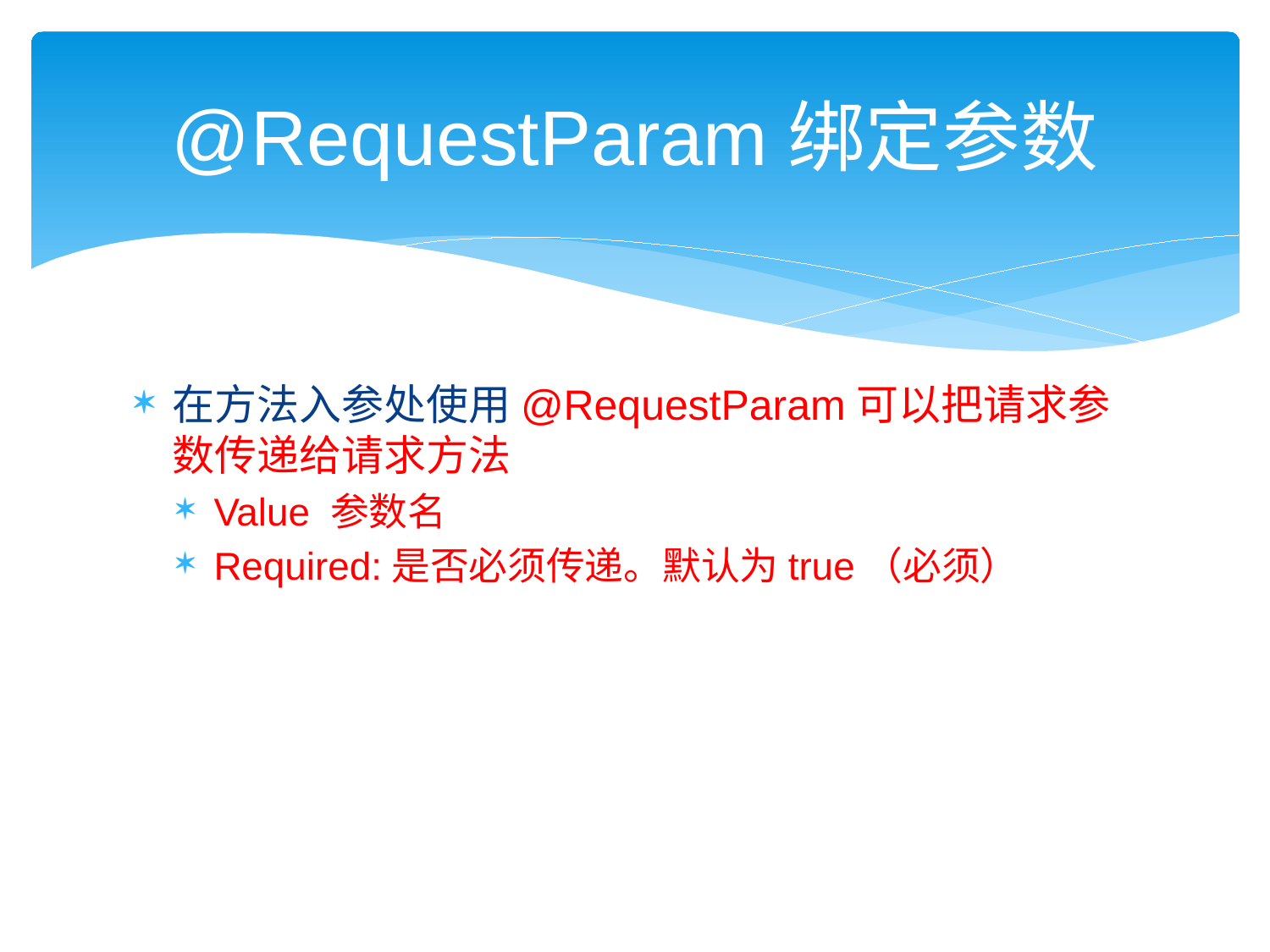

# @RequestParam绑定参数
在方法入参处使用@RequestParam可以把请求参数传递给请求方法
Value 参数名
Required:是否必须传递。默认为true（必须）